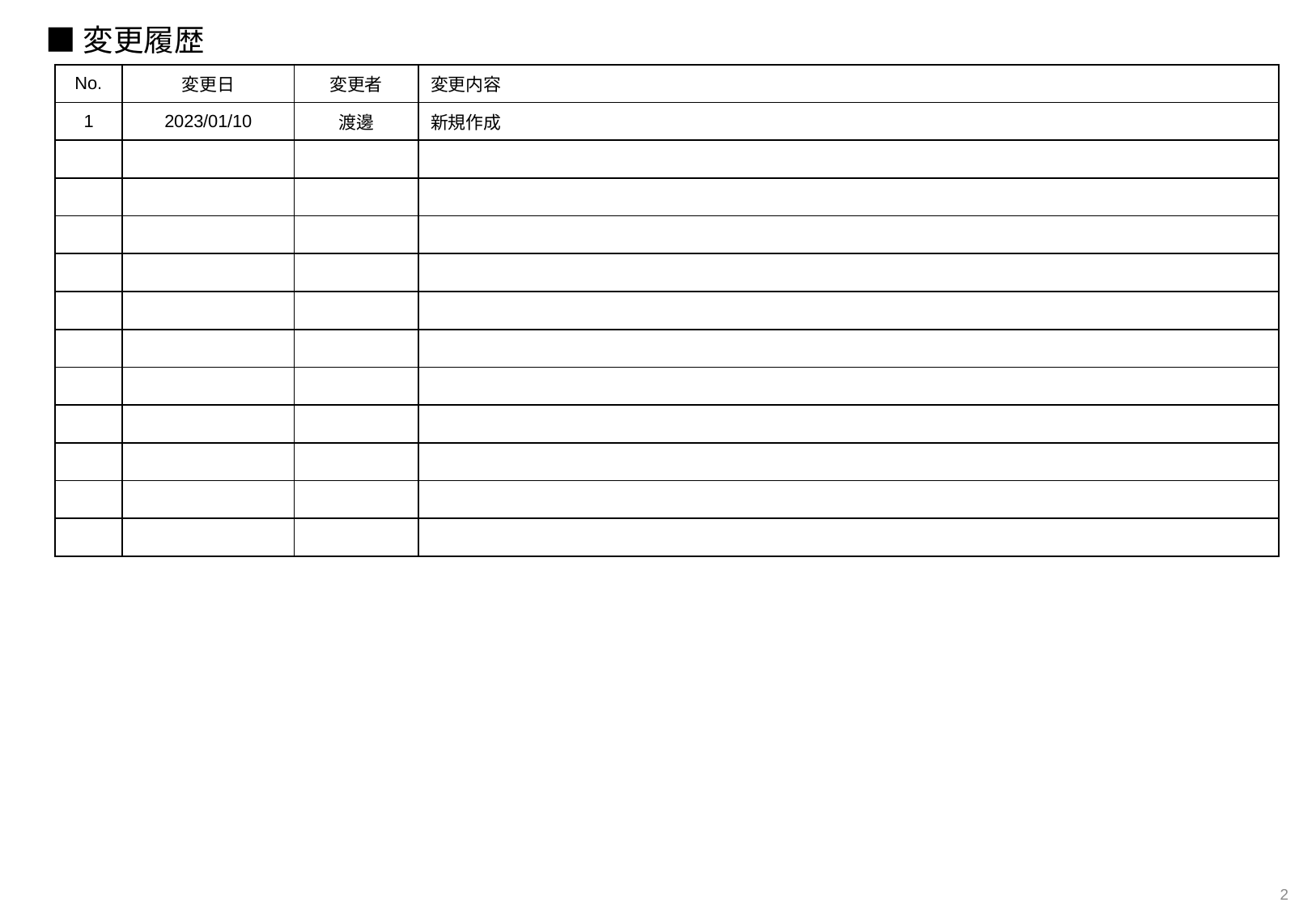

■変更履歴
| No. | 変更日 | 変更者 | 変更内容 |
| --- | --- | --- | --- |
| 1 | 2023/01/10 | 渡邊 | 新規作成 |
|  |  |  |  |
|  |  |  |  |
|  |  |  |  |
|  |  |  |  |
|  |  |  |  |
|  |  |  |  |
|  |  |  |  |
|  |  |  |  |
|  |  |  |  |
|  |  |  |  |
|  |  |  |  |
2